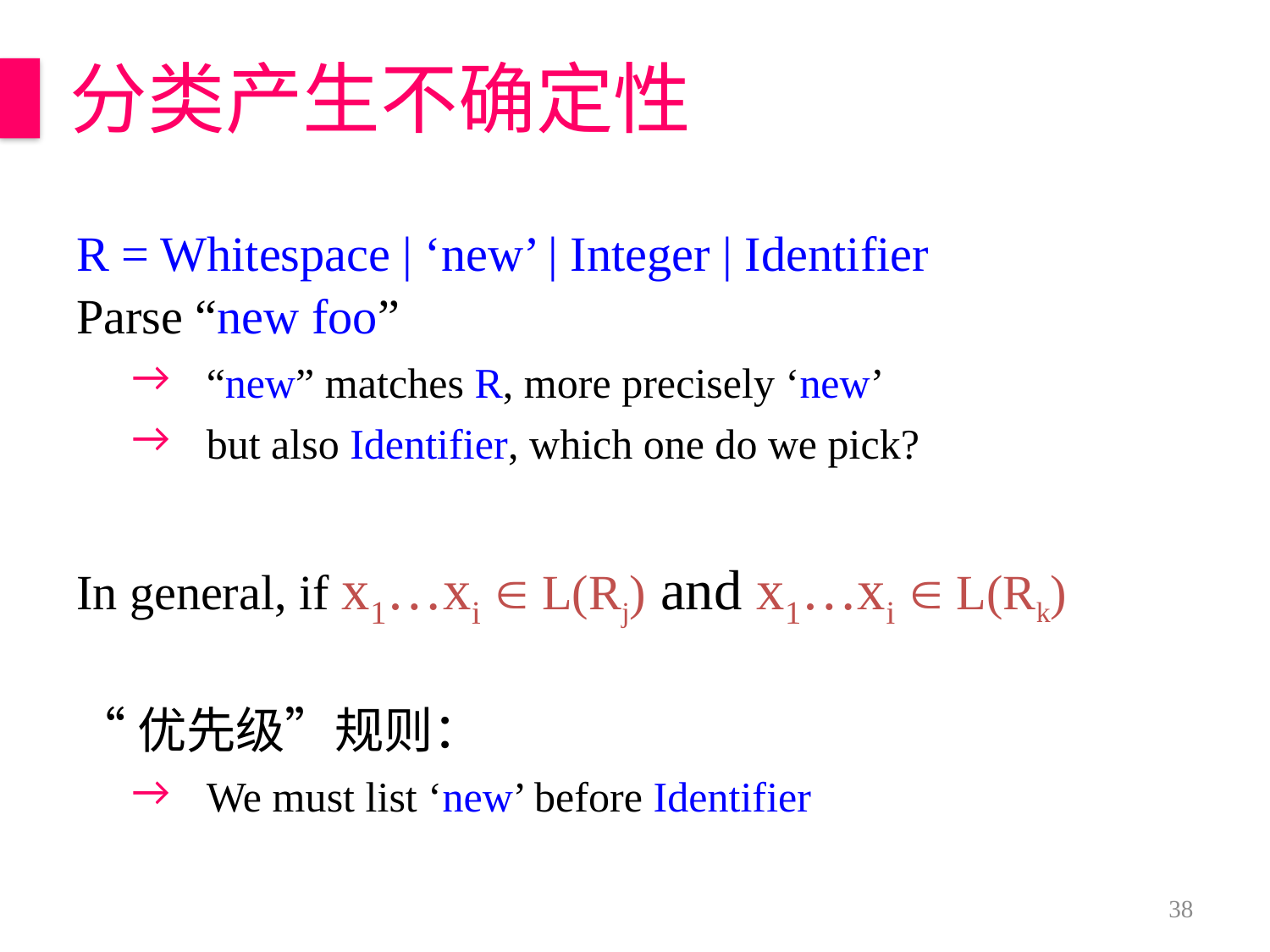

分类产生不确定性

R = Whitespace | ‘new’ | Integer | Identifier
Parse “new foo”
“new” matches R, more precisely ‘new’
but also Identifier, which one do we pick?

In general, if x1…xi ∈ L(Rj) and x1…xi ∈ L(Rk)

“优先级”规则：
We must list ‘new’ before Identifier
38